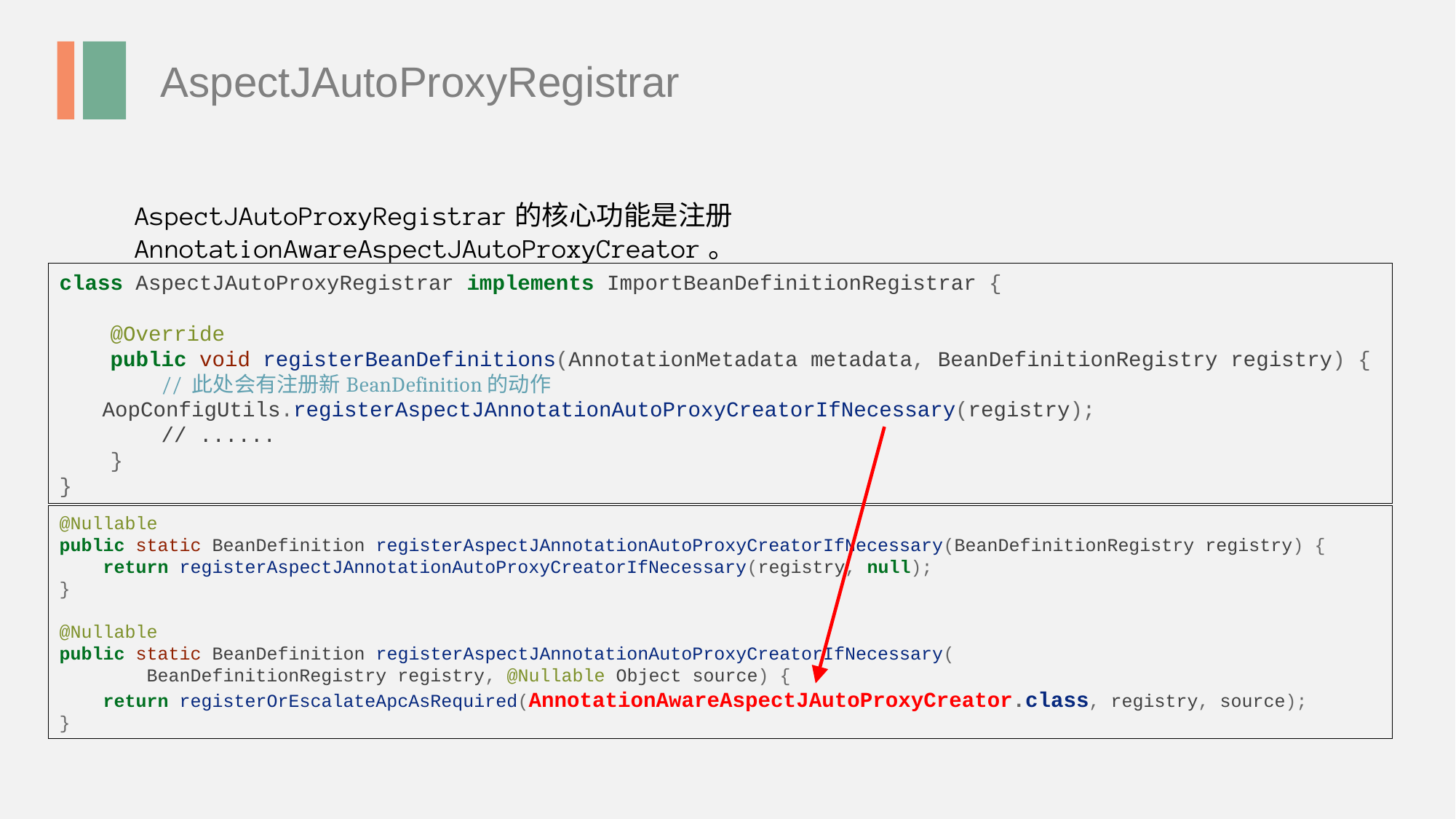

AspectJAutoProxyRegistrar
AspectJAutoProxyRegistrar的核心功能是注册AnnotationAwareAspectJAutoProxyCreator。
class AspectJAutoProxyRegistrar implements ImportBeanDefinitionRegistrar {
    @Override
    public void registerBeanDefinitions(AnnotationMetadata metadata, BeanDefinitionRegistry registry) {
        // 此处会有注册新BeanDefinition的动作
        AopConfigUtils.registerAspectJAnnotationAutoProxyCreatorIfNecessary(registry);
        // ......
    }
}
@Nullable
public static BeanDefinition registerAspectJAnnotationAutoProxyCreatorIfNecessary(BeanDefinitionRegistry registry) {
    return registerAspectJAnnotationAutoProxyCreatorIfNecessary(registry, null);
}
@Nullable
public static BeanDefinition registerAspectJAnnotationAutoProxyCreatorIfNecessary(
        BeanDefinitionRegistry registry, @Nullable Object source) {
    return registerOrEscalateApcAsRequired(AnnotationAwareAspectJAutoProxyCreator.class, registry, source);
}